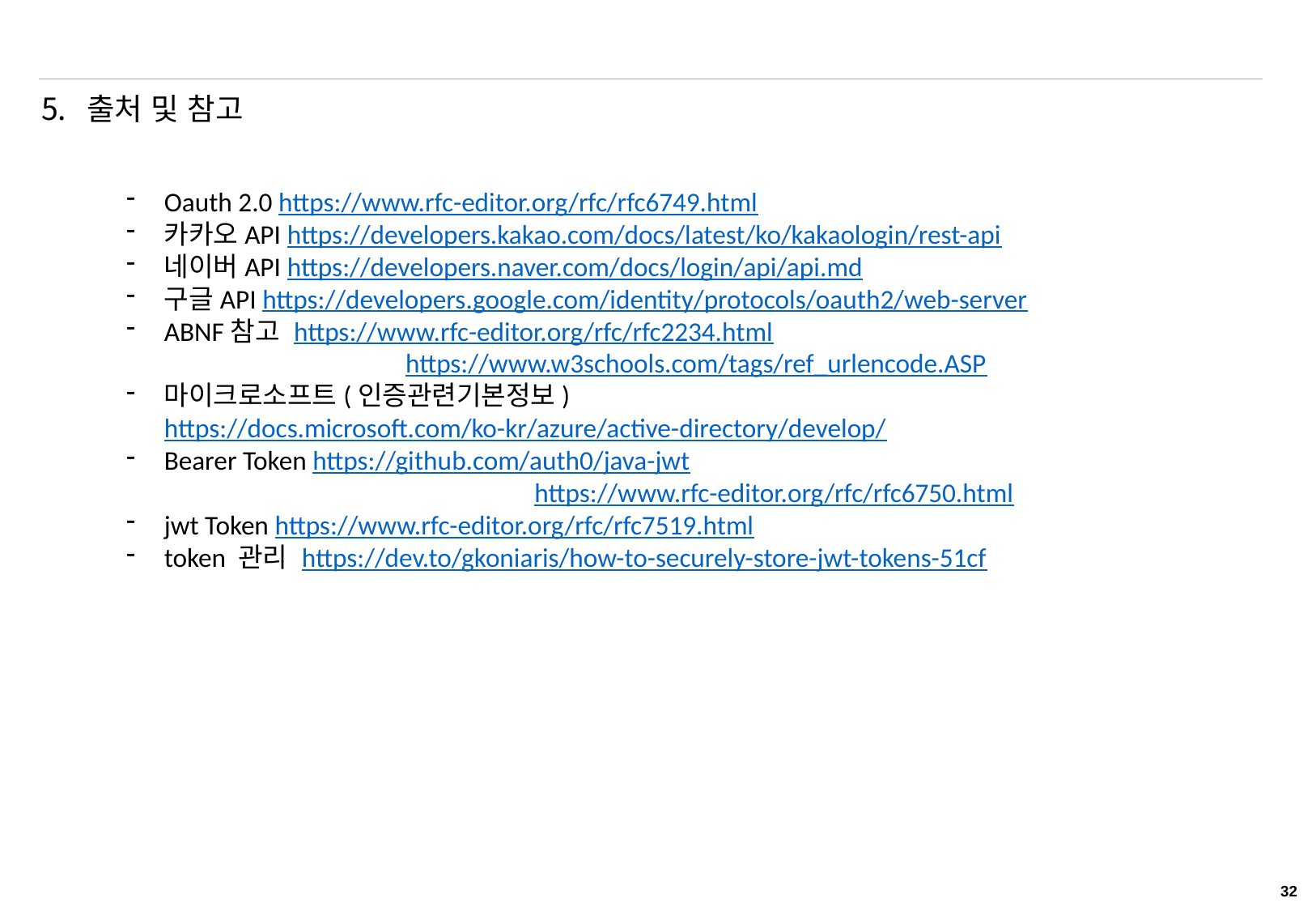

출처 및 참고
Oauth 2.0 https://www.rfc-editor.org/rfc/rfc6749.html
카카오API https://developers.kakao.com/docs/latest/ko/kakaologin/rest-api
네이버API https://developers.naver.com/docs/login/api/api.md
구글API https://developers.google.com/identity/protocols/oauth2/web-server
ABNF참고 https://www.rfc-editor.org/rfc/rfc2234.html
 		      https://www.w3schools.com/tags/ref_urlencode.ASP
마이크로소프트(인증관련기본정보) https://docs.microsoft.com/ko-kr/azure/active-directory/develop/
Bearer Token https://github.com/auth0/java-jwt
	 		 https://www.rfc-editor.org/rfc/rfc6750.html
jwt Token https://www.rfc-editor.org/rfc/rfc7519.html
token 관리 https://dev.to/gkoniaris/how-to-securely-store-jwt-tokens-51cf